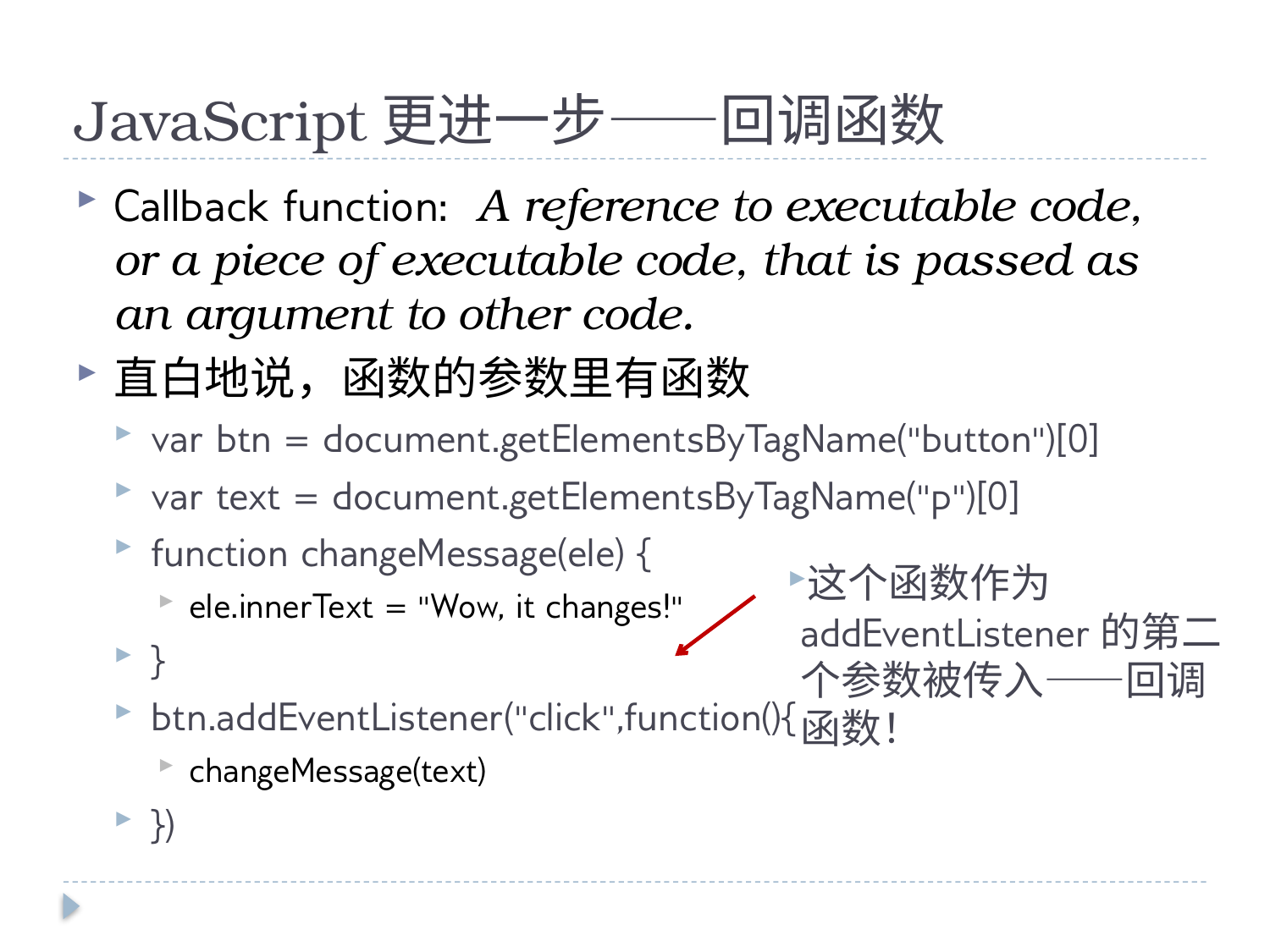

# JavaScript更进一步——回调函数
Callback function:  A reference to executable code, or a piece of executable code, that is passed as an argument to other code.
直白地说，函数的参数里有函数
var btn = document.getElementsByTagName("button")[0]
var text = document.getElementsByTagName("p")[0]
function changeMessage(ele) {
ele.innerText = "Wow, it changes!"
}
btn.addEventListener("click",function(){
changeMessage(text)
})

这个函数作为addEventListener的第二个参数被传入——回调函数！